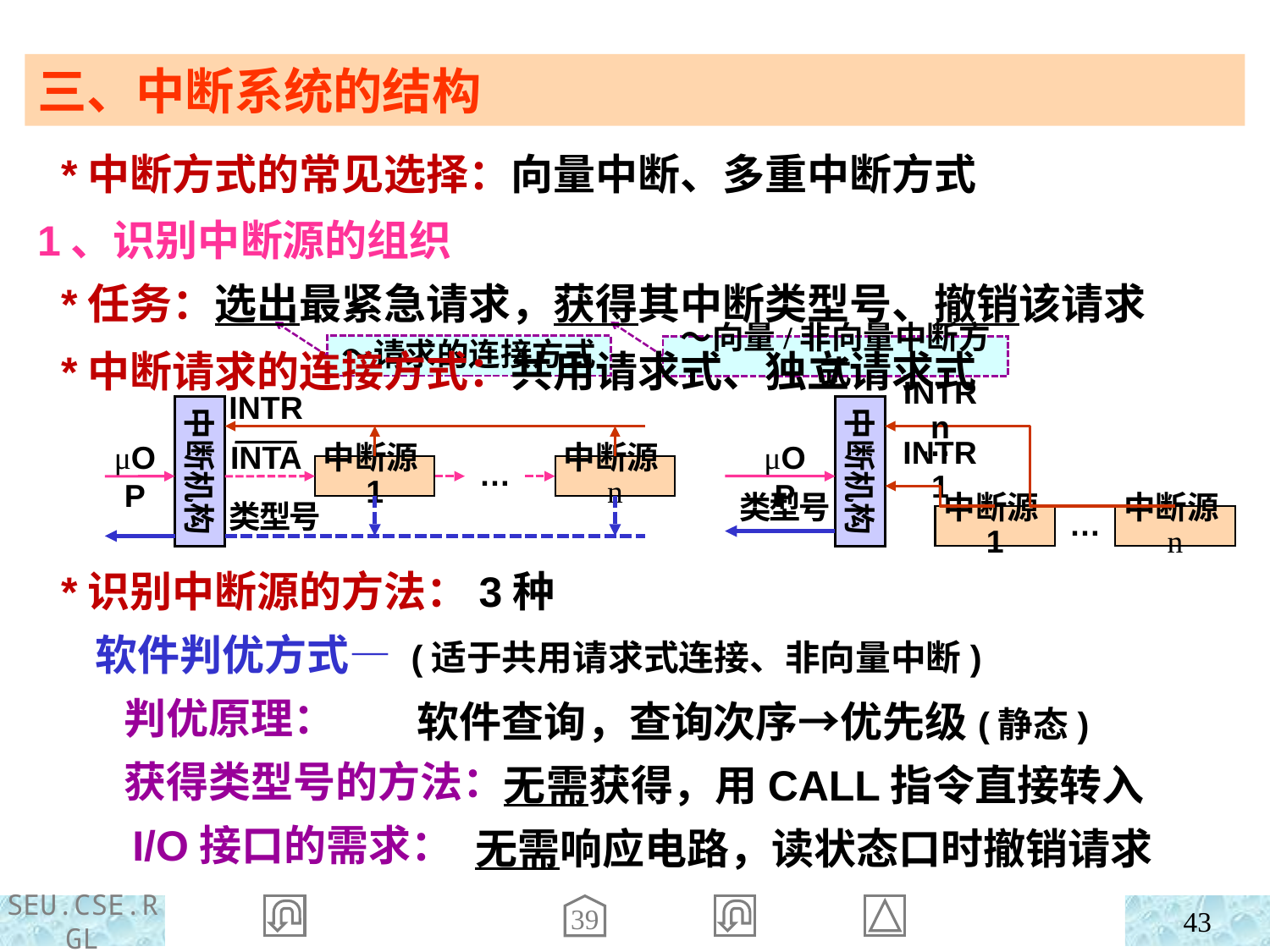

三、中断系统的结构
  *中断方式的常见选择：向量中断、多重中断方式
1、识别中断源的组织
  *任务：选出最紧急请求，获得其中断类型号、撤销该请求
～请求的连接方式
～向量/非向量中断方式
  *中断请求的连接方式：共用请求式、独立请求式
INTR
中断机构
μOP
INTA

中断源n
中断源1
…
类型号
INTRn
中断机构
…
μOP
INTR1
类型号
中断源1
中断源n
…
  *识别中断源的方法：3种
     软件判优方式— (适于共用请求式连接、非向量中断)
        判优原理：
        获得类型号的方法：
        I/O接口的需求：
软件查询，查询次序→优先级(静态)
        无需获得，用CALL指令直接转入
     无需响应电路，读状态口时撤销请求

39

43